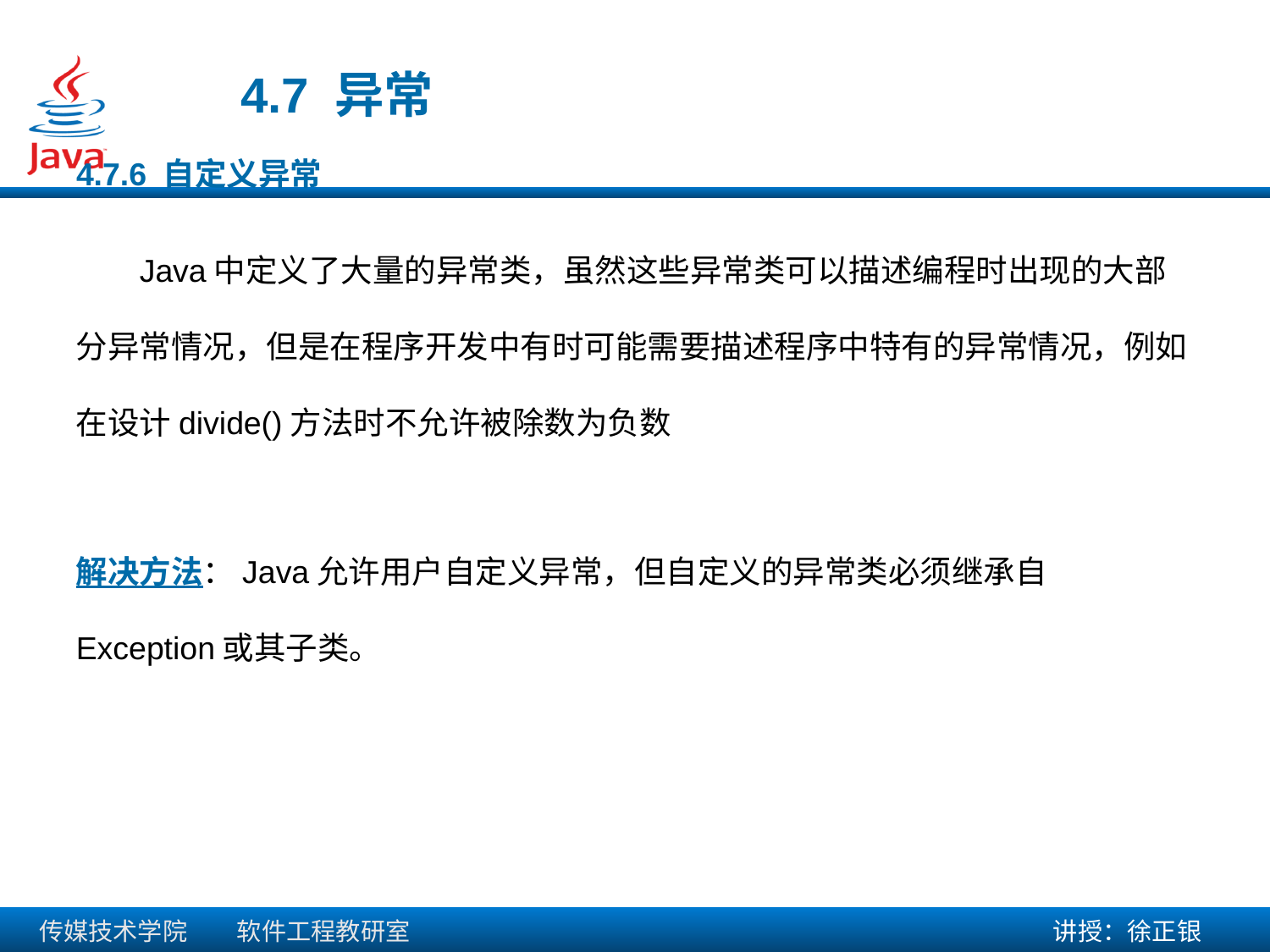

4.7 异常
4.7.6 自定义异常
Java中定义了大量的异常类，虽然这些异常类可以描述编程时出现的大部分异常情况，但是在程序开发中有时可能需要描述程序中特有的异常情况，例如在设计divide()方法时不允许被除数为负数
解决方法：Java允许用户自定义异常，但自定义的异常类必须继承自Exception或其子类。